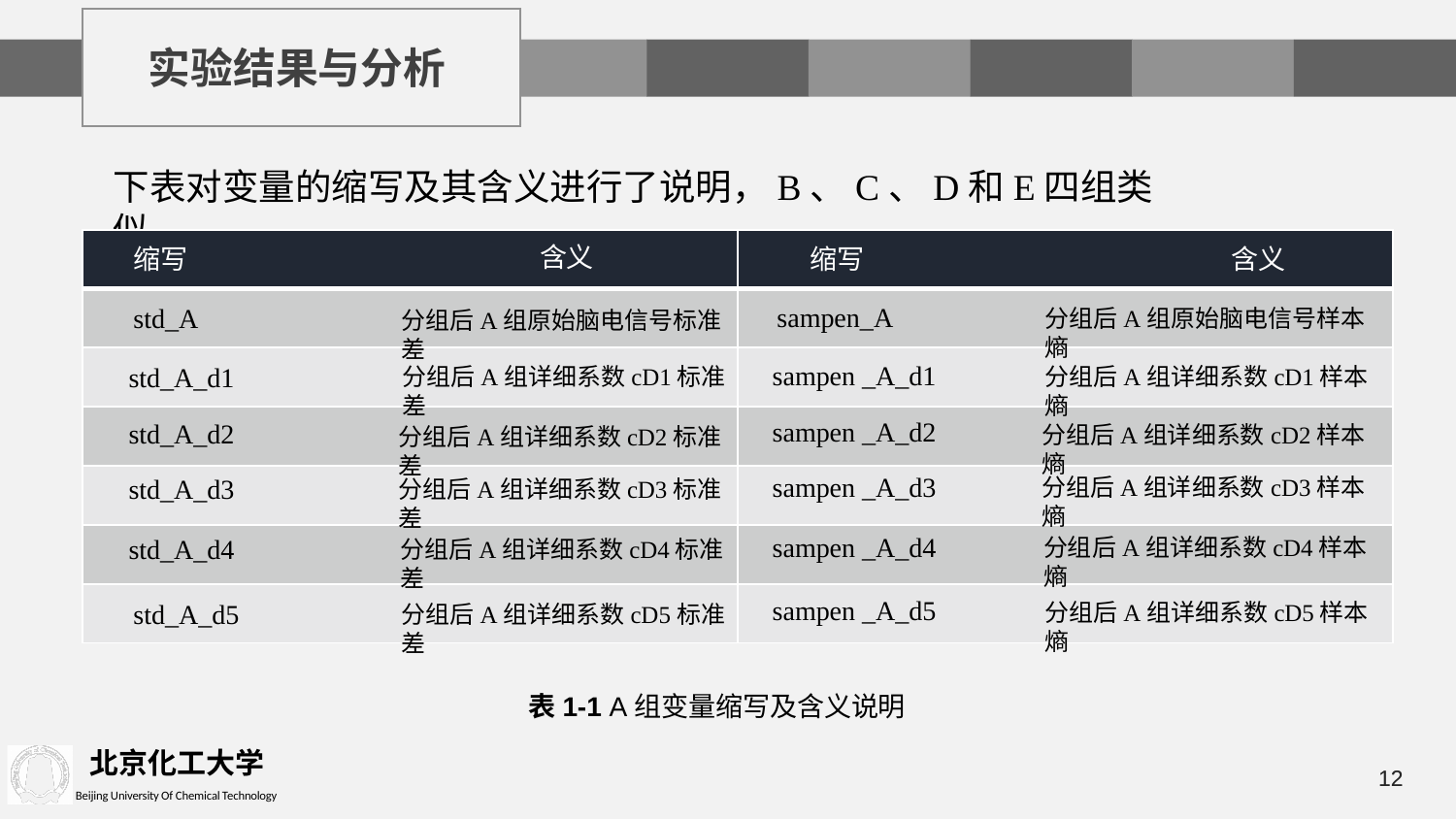

实验结果与分析

下表对变量的缩写及其含义进行了说明，B、C、D和E四组类似。
|  |  |
| --- | --- |
|  |  |
|  |  |
|  |  |
|  |  |
|  |  |
|  |  |
含义
缩写
缩写
含义
sampen_A
std_A
分组后A组原始脑电信号样本熵
分组后A组原始脑电信号标准差
sampen _A_d1
std_A_d1
分组后A组详细系数cD1标准差
分组后A组详细系数cD1样本熵
sampen _A_d2
std_A_d2
分组后A组详细系数cD2样本熵
分组后A组详细系数cD2标准差
sampen _A_d3
分组后A组详细系数cD3样本熵
std_A_d3
分组后A组详细系数cD3标准差
sampen _A_d4
分组后A组详细系数cD4样本熵
std_A_d4
分组后A组详细系数cD4标准差
sampen _A_d5
分组后A组详细系数cD5样本熵
std_A_d5
分组后A组详细系数cD5标准差
表1-1 A组变量缩写及含义说明
12
12